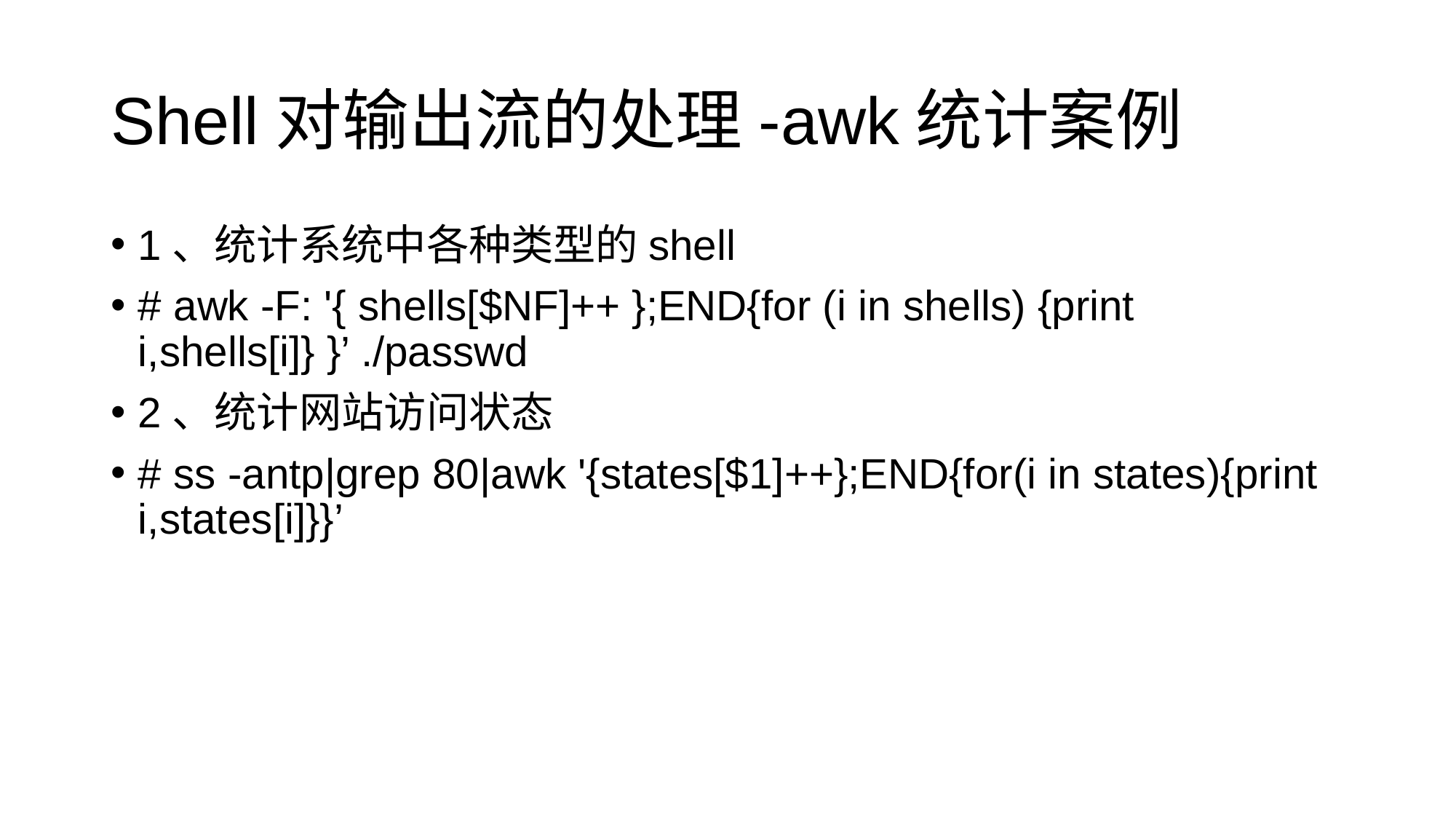

# Shell对输出流的处理-awk统计案例
1、统计系统中各种类型的shell
# awk -F: '{ shells[$NF]++ };END{for (i in shells) {print i,shells[i]} }’ ./passwd
2、统计网站访问状态
# ss -antp|grep 80|awk '{states[$1]++};END{for(i in states){print i,states[i]}}’